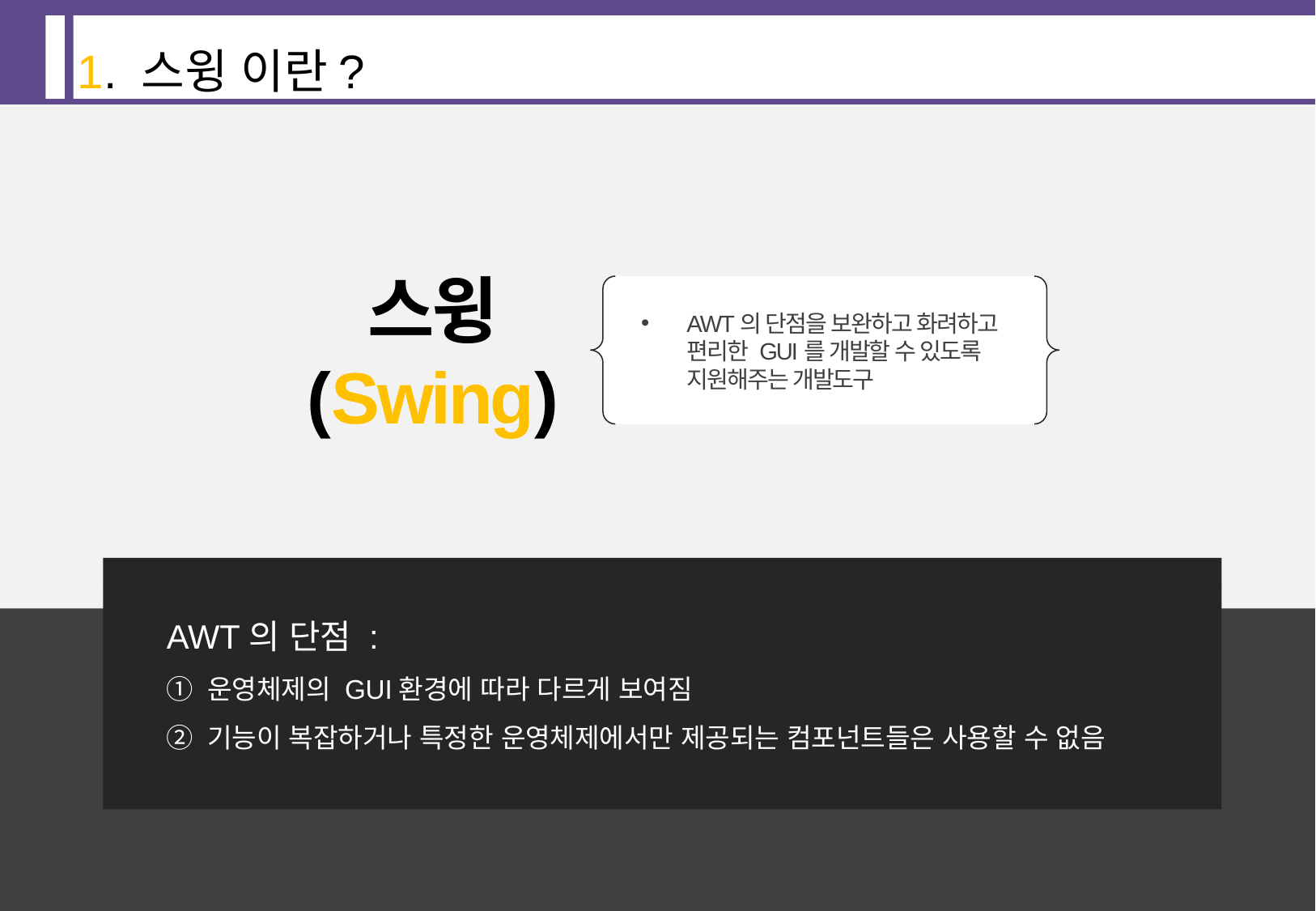

1. 스윙 이란?

AWT의 단점을 보완하고 화려하고 편리한 GUI를 개발할 수 있도록 지원해주는 개발도구
# 스윙 (Swing)
AWT의 단점 :
① 운영체제의 GUI환경에 따라 다르게 보여짐
② 기능이 복잡하거나 특정한 운영체제에서만 제공되는 컴포넌트들은 사용할 수 없음